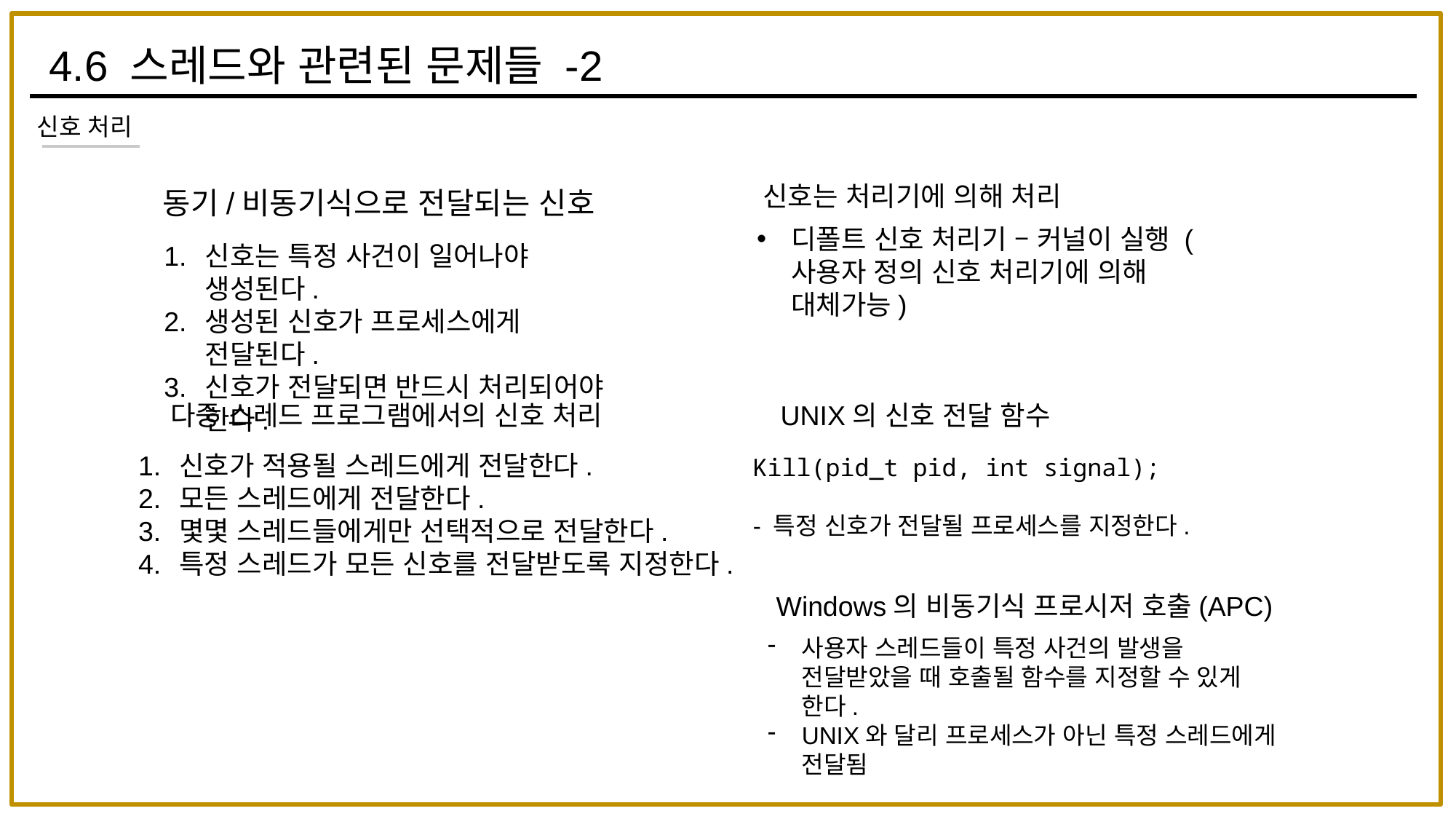

4.6 스레드와 관련된 문제들 -2
신호 처리
신호는 처리기에 의해 처리
동기/비동기식으로 전달되는 신호
디폴트 신호 처리기 – 커널이 실행 (사용자 정의 신호 처리기에 의해 대체가능)
신호는 특정 사건이 일어나야 생성된다.
생성된 신호가 프로세스에게 전달된다.
신호가 전달되면 반드시 처리되어야 한다.

다중 스레드 프로그램에서의 신호 처리
UNIX의 신호 전달 함수
신호가 적용될 스레드에게 전달한다.
모든 스레드에게 전달한다.
몇몇 스레드들에게만 선택적으로 전달한다.
특정 스레드가 모든 신호를 전달받도록 지정한다.
Kill(pid_t pid, int signal);

- 특정 신호가 전달될 프로세스를 지정한다.
Windows의 비동기식 프로시저 호출(APC)
사용자 스레드들이 특정 사건의 발생을 전달받았을 때 호출될 함수를 지정할 수 있게 한다.
UNIX와 달리 프로세스가 아닌 특정 스레드에게 전달됨